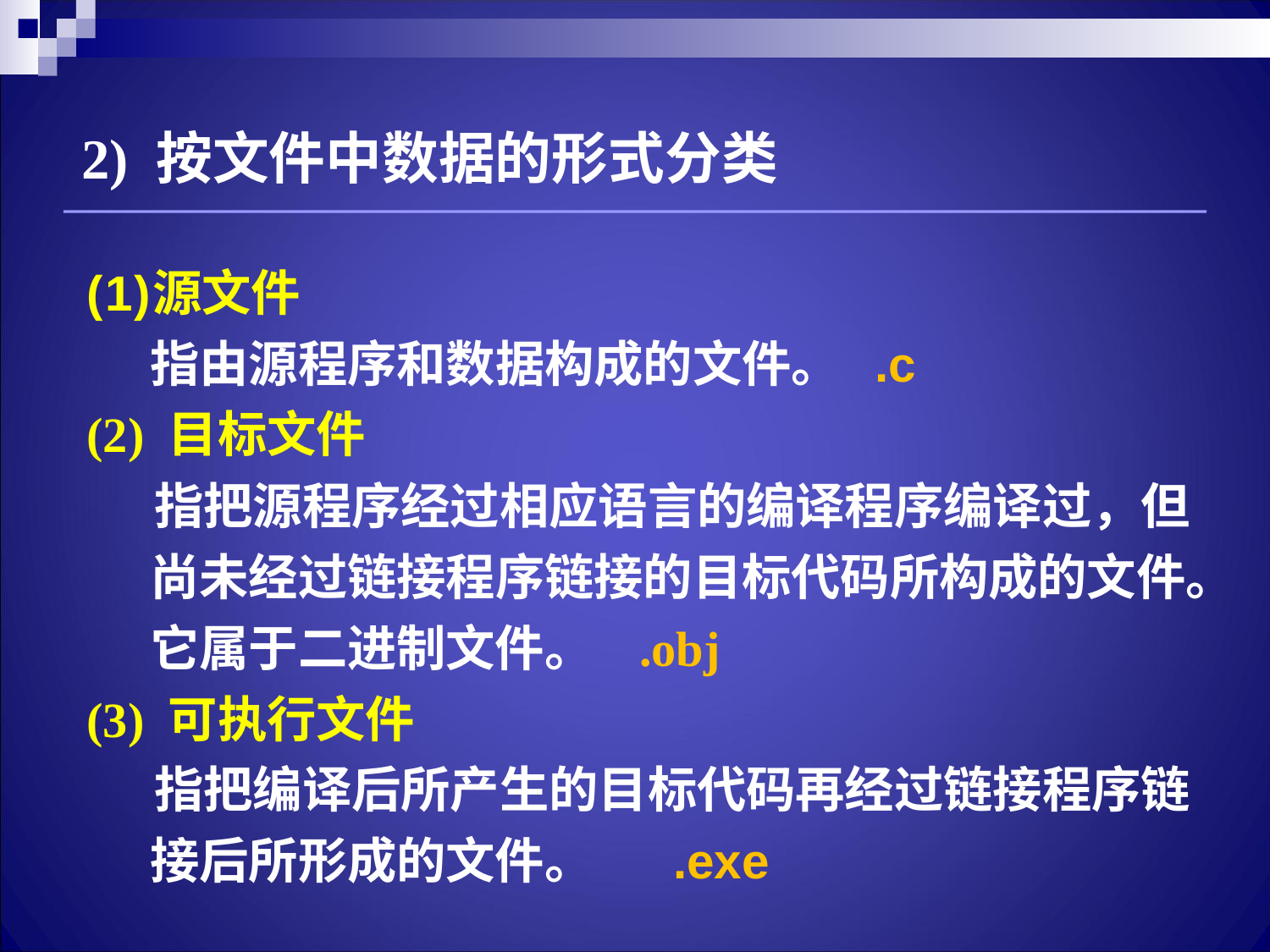

2) 按文件中数据的形式分类
源文件
指由源程序和数据构成的文件。  .c
(2) 目标文件
     指把源程序经过相应语言的编译程序编译过，但尚未经过链接程序链接的目标代码所构成的文件。它属于二进制文件。   .obj
(3) 可执行文件
     指把编译后所产生的目标代码再经过链接程序链接后所形成的文件。      .exe